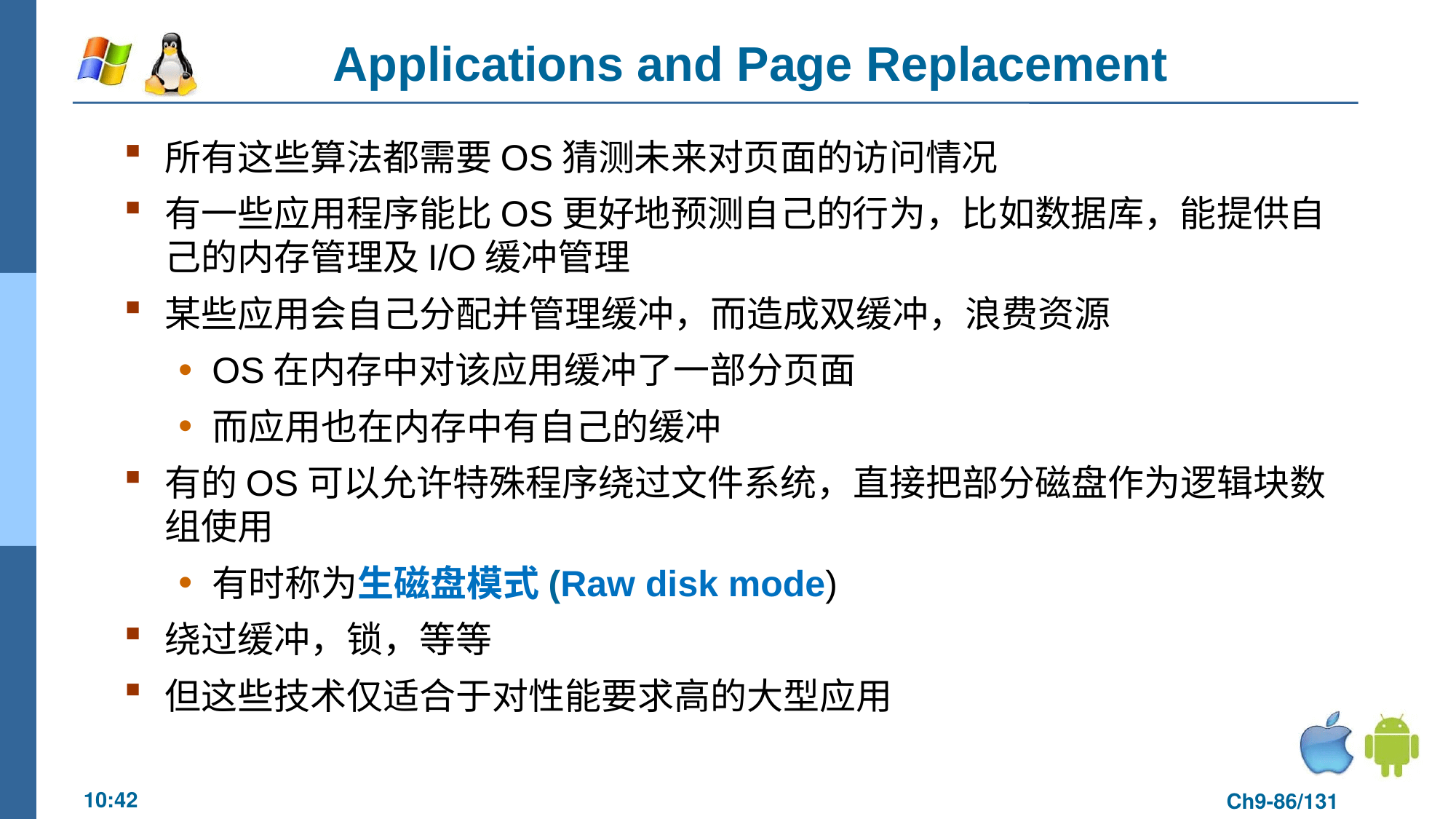

# Applications and Page Replacement
所有这些算法都需要OS猜测未来对页面的访问情况
有一些应用程序能比OS更好地预测自己的行为，比如数据库，能提供自己的内存管理及I/O缓冲管理
某些应用会自己分配并管理缓冲，而造成双缓冲，浪费资源
OS在内存中对该应用缓冲了一部分页面
而应用也在内存中有自己的缓冲
有的OS可以允许特殊程序绕过文件系统，直接把部分磁盘作为逻辑块数组使用
有时称为生磁盘模式(Raw disk mode)
绕过缓冲，锁，等等
但这些技术仅适合于对性能要求高的大型应用